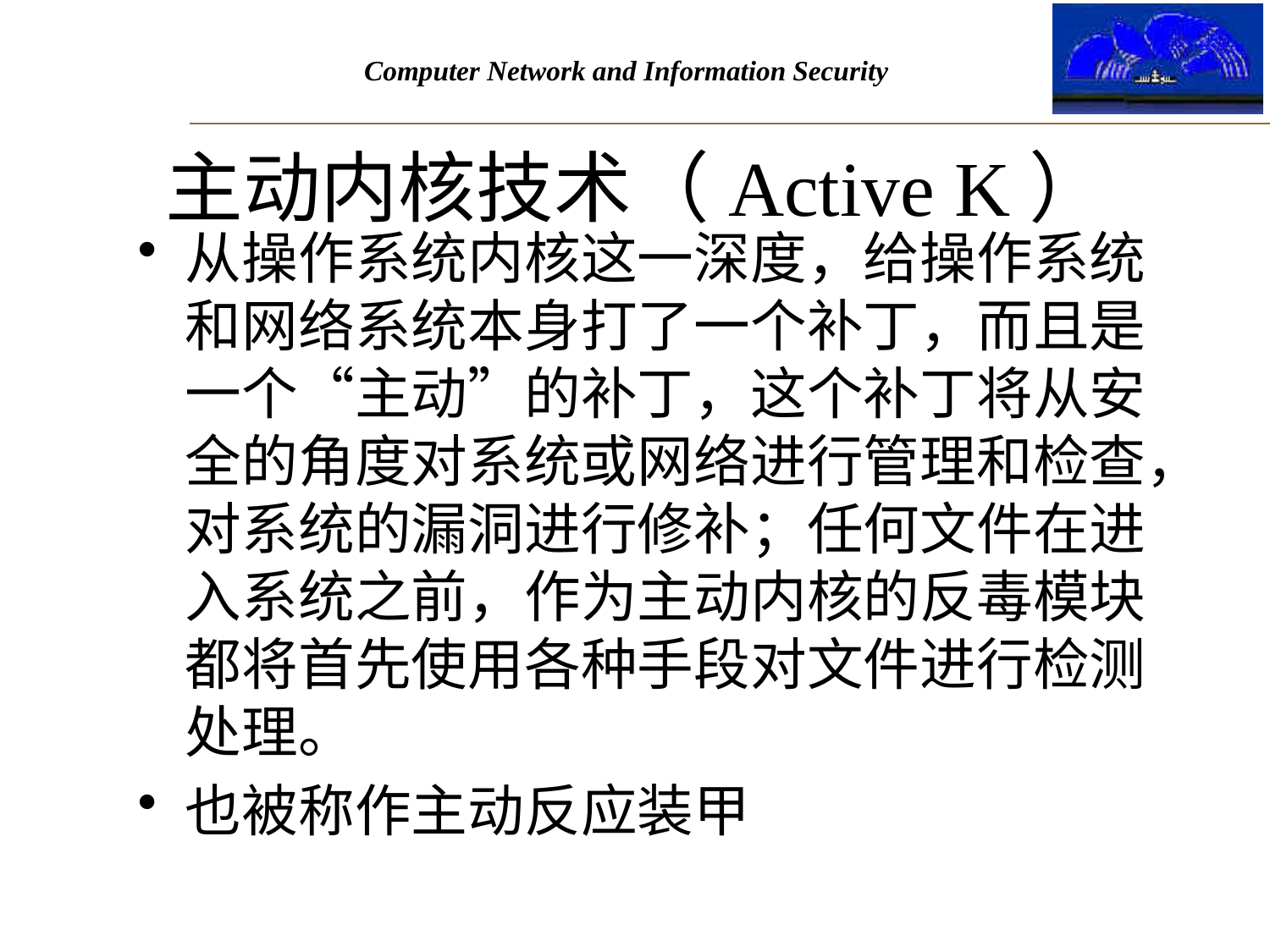

# 主动内核技术（Active K）
从操作系统内核这一深度，给操作系统和网络系统本身打了一个补丁，而且是一个“主动”的补丁，这个补丁将从安全的角度对系统或网络进行管理和检查，对系统的漏洞进行修补；任何文件在进入系统之前，作为主动内核的反毒模块都将首先使用各种手段对文件进行检测处理。
也被称作主动反应装甲